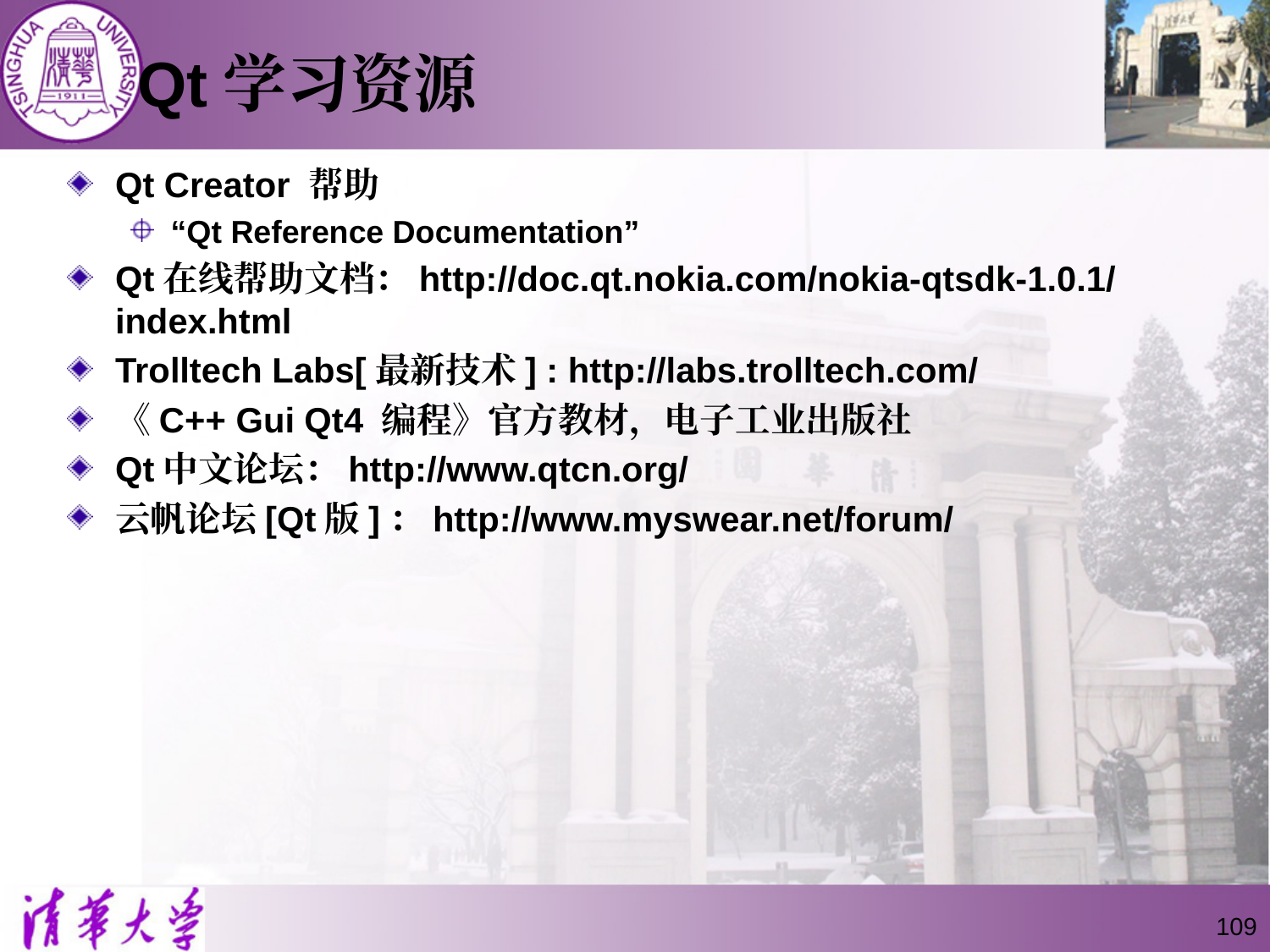

# Qt学习资源
Qt Creator 帮助
“Qt Reference Documentation”
Qt在线帮助文档：http://doc.qt.nokia.com/nokia-qtsdk-1.0.1/index.html
Trolltech Labs[最新技术] : http://labs.trolltech.com/
《C++ Gui Qt4 编程》官方教材，电子工业出版社
Qt中文论坛：http://www.qtcn.org/
云帆论坛[Qt版]：http://www.myswear.net/forum/

109